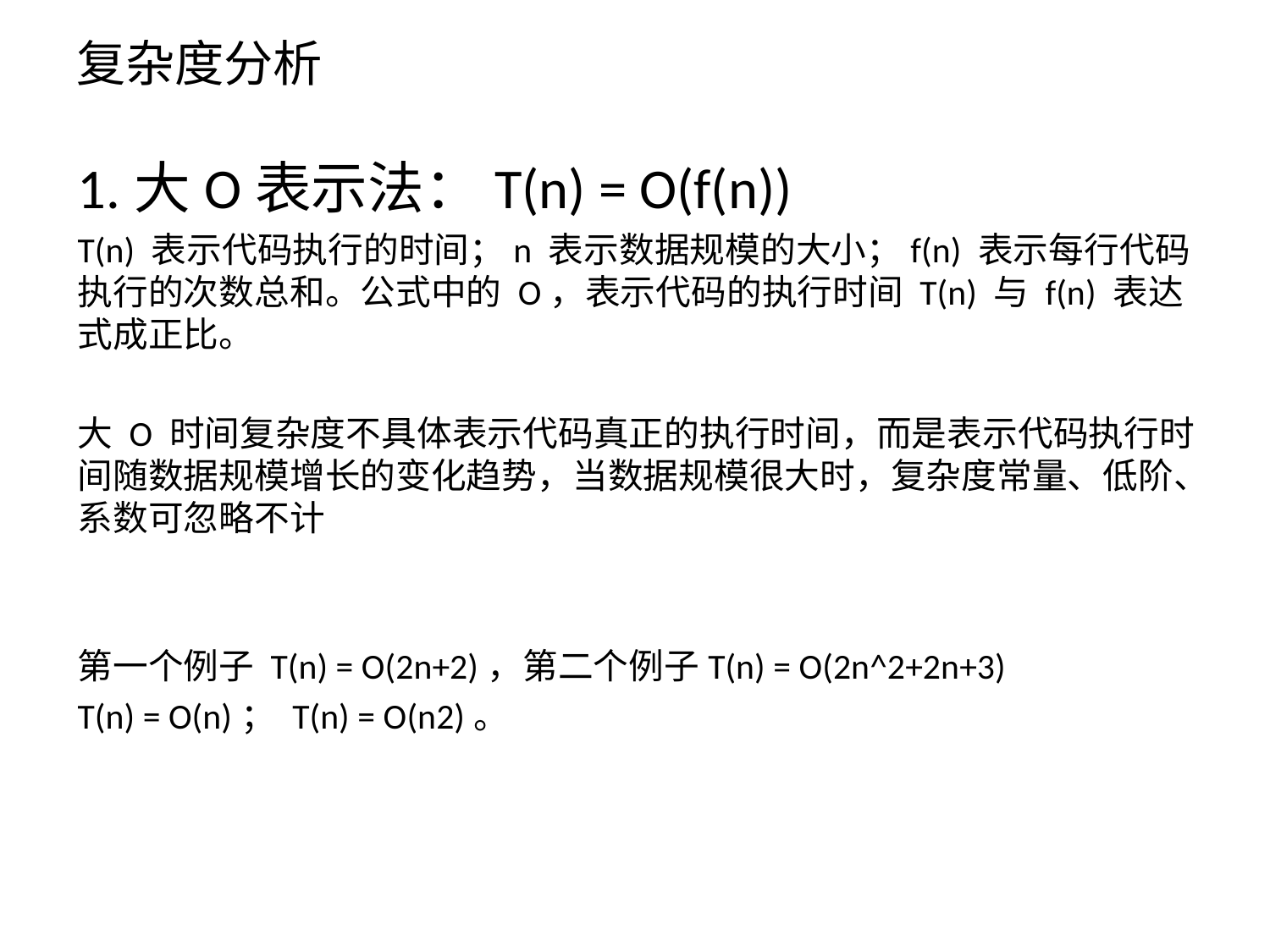

# 复杂度分析
1.大O表示法：T(n) = O(f(n))
T(n) 表示代码执行的时间；n 表示数据规模的大小；f(n) 表示每行代码执行的次数总和。公式中的 O，表示代码的执行时间 T(n) 与 f(n) 表达式成正比。

大 O 时间复杂度不具体表示代码真正的执行时间，而是表示代码执行时间随数据规模增长的变化趋势，当数据规模很大时，复杂度常量、低阶、系数可忽略不计

第一个例子 T(n) = O(2n+2)，第二个例子T(n) = O(2n^2+2n+3)
T(n) = O(n)； T(n) = O(n2)。